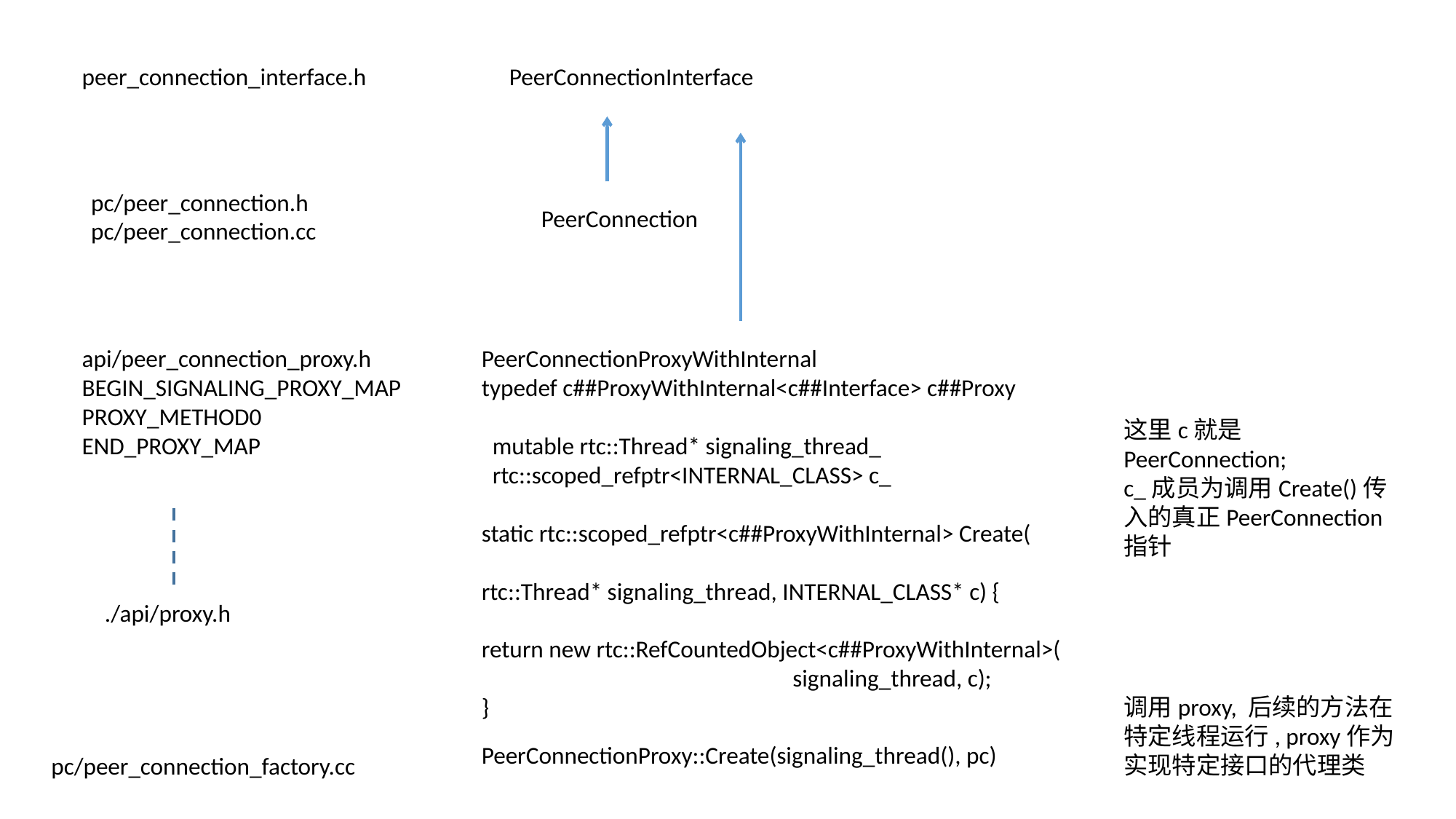

peer_connection_interface.h
PeerConnectionInterface
pc/peer_connection.h
pc/peer_connection.cc
PeerConnection
api/peer_connection_proxy.h
BEGIN_SIGNALING_PROXY_MAP
PROXY_METHOD0
END_PROXY_MAP
PeerConnectionProxyWithInternal
typedef c##ProxyWithInternal<c##Interface> c##Proxy

  mutable rtc::Thread* signaling_thread_
  rtc::scoped_refptr<INTERNAL_CLASS> c_

static rtc::scoped_refptr<c##ProxyWithInternal> Create(
rtc::Thread* signaling_thread, INTERNAL_CLASS* c) {
return new rtc::RefCountedObject<c##ProxyWithInternal>(
                                                         signaling_thread, c);
}
这里c就是PeerConnection;
c_成员为调用Create()传入的真正PeerConnection指针
./api/proxy.h
调用proxy, 后续的方法在特定线程运行, proxy作为实现特定接口的代理类
PeerConnectionProxy::Create(signaling_thread(), pc)
pc/peer_connection_factory.cc